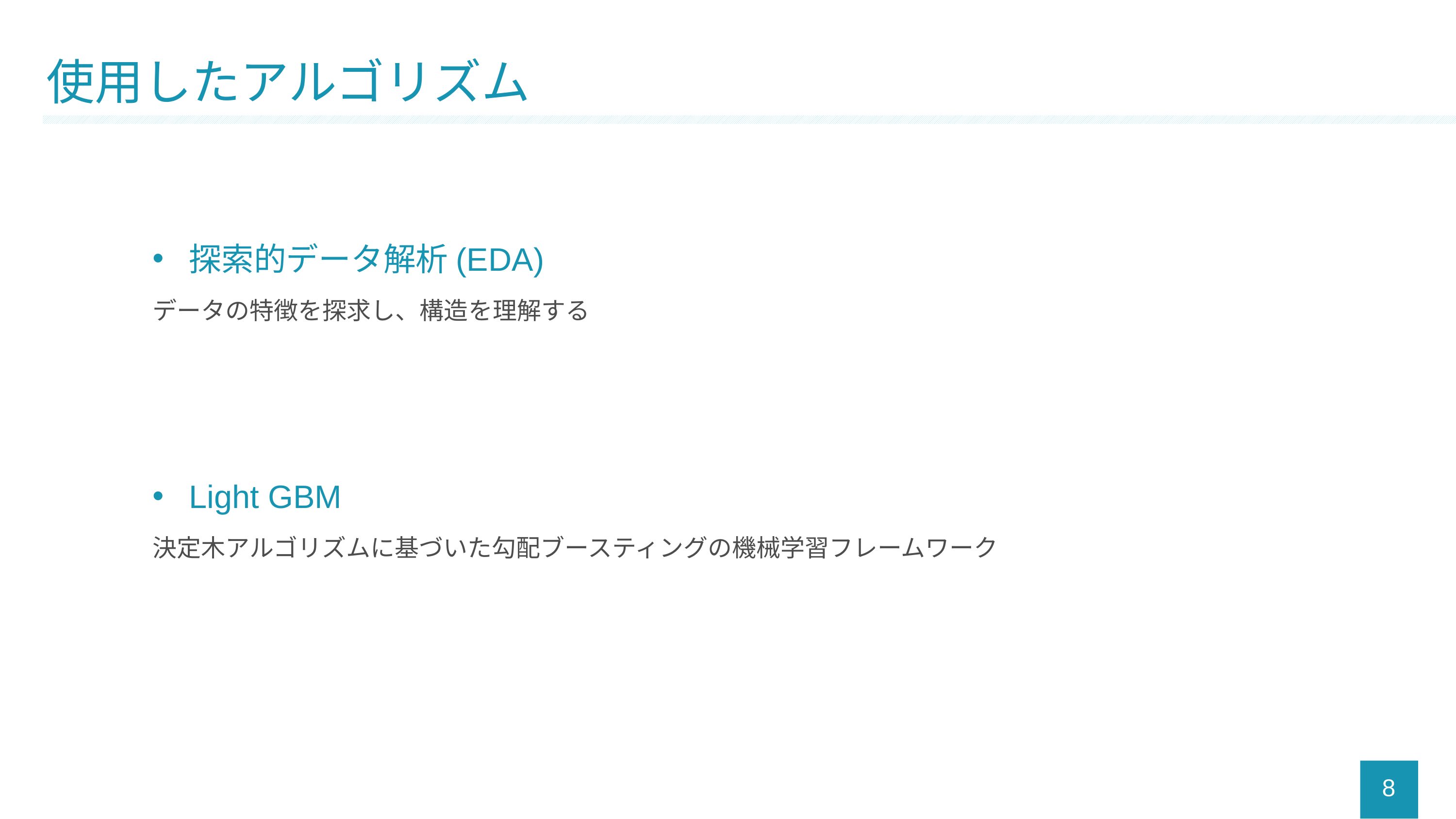

# 使用したアルゴリズム
探索的データ解析(EDA)
データの特徴を探求し、構造を理解する
Light GBM
決定木アルゴリズムに基づいた勾配ブースティングの機械学習フレームワーク
8